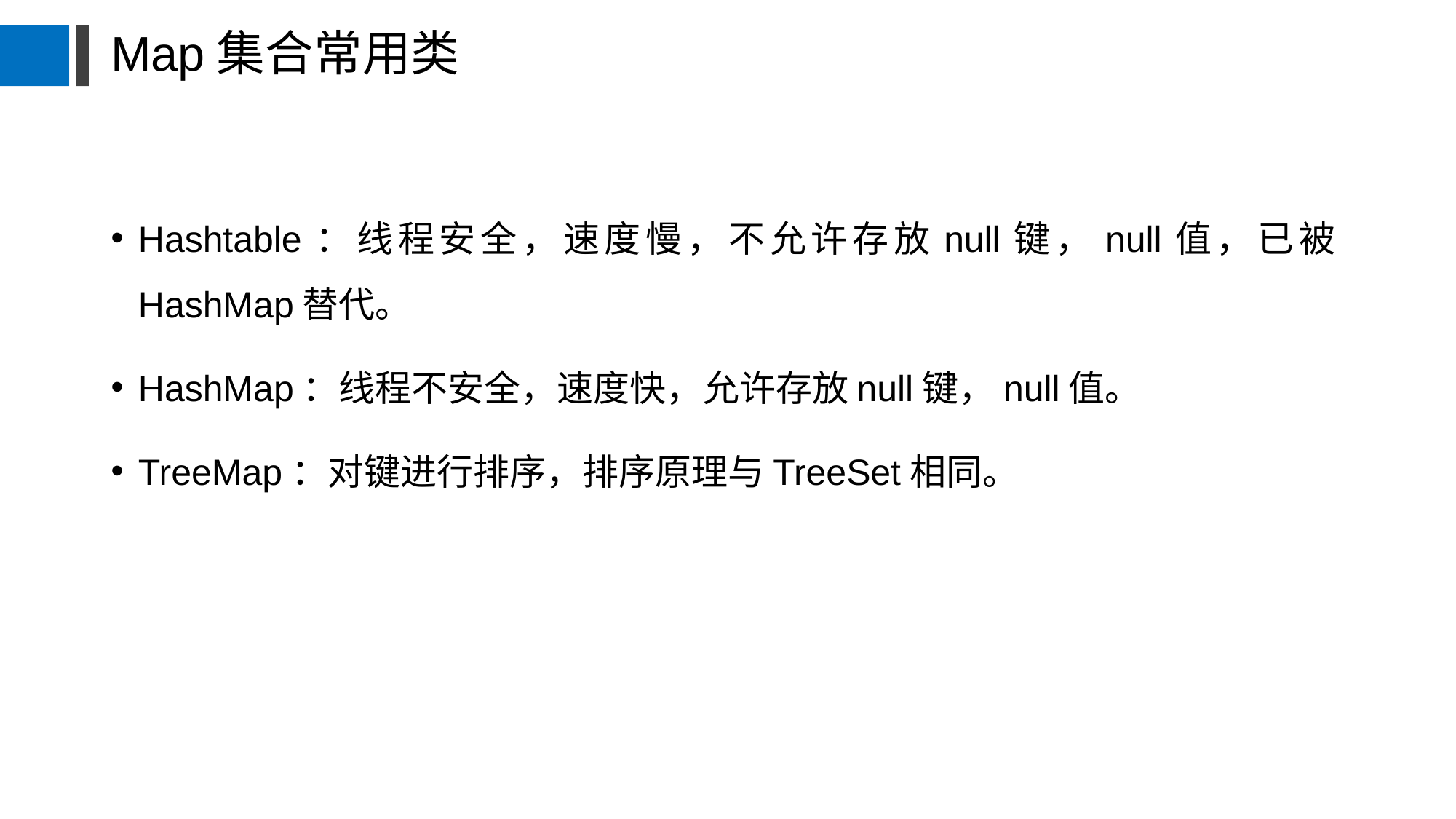

# Map集合常用类

Hashtable：线程安全，速度慢，不允许存放null键，null值，已被HashMap替代。
HashMap：线程不安全，速度快，允许存放null键，null值。
TreeMap：对键进行排序，排序原理与TreeSet相同。